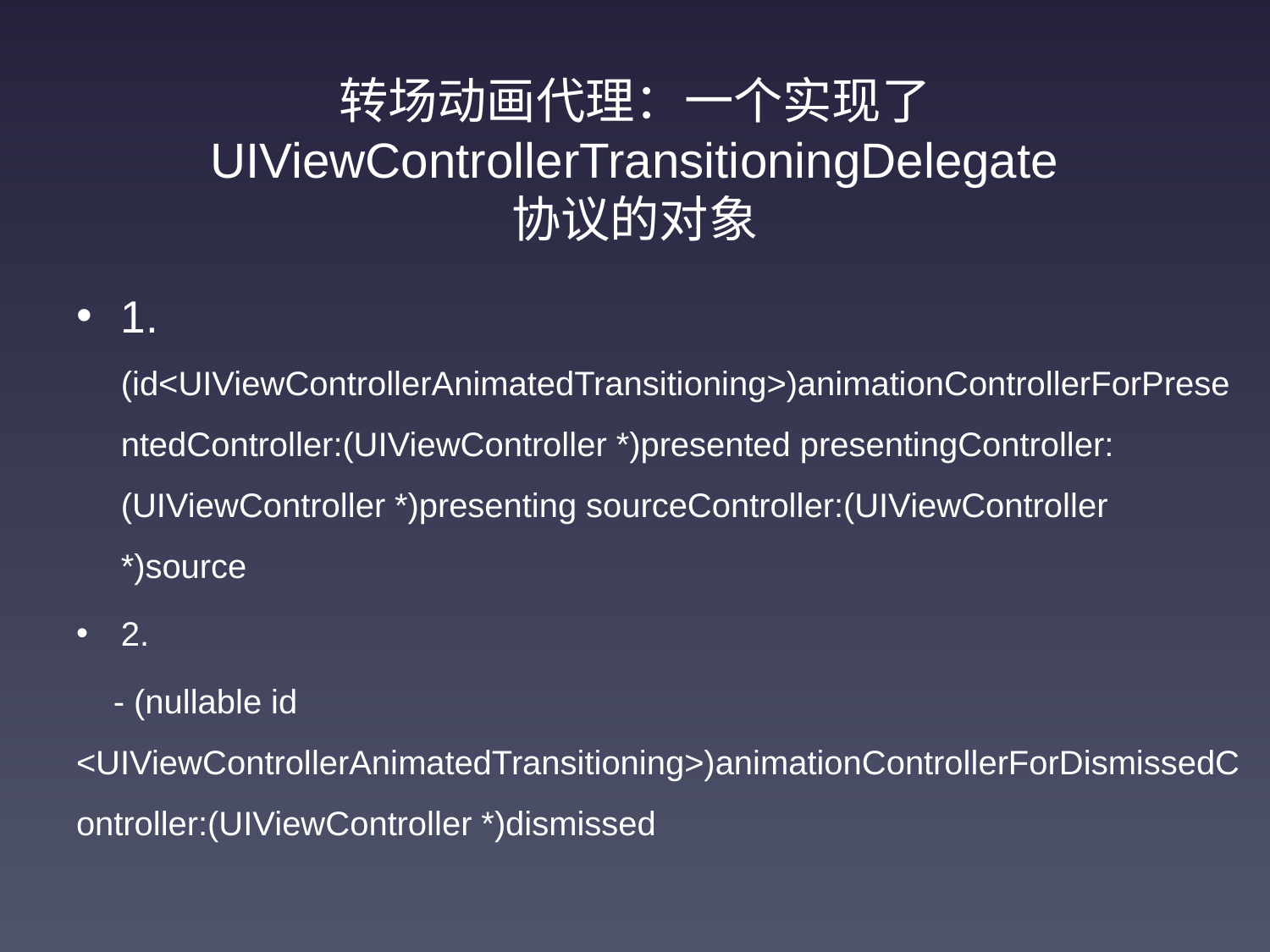

# 转场动画代理：一个实现了 UIViewControllerTransitioningDelegate 协议的对象
1.(id<UIViewControllerAnimatedTransitioning>)animationControllerForPresentedController:(UIViewController *)presented presentingController:(UIViewController *)presenting sourceController:(UIViewController *)source
2.
    - (nullable id <UIViewControllerAnimatedTransitioning>)animationControllerForDismissedController:(UIViewController *)dismissed